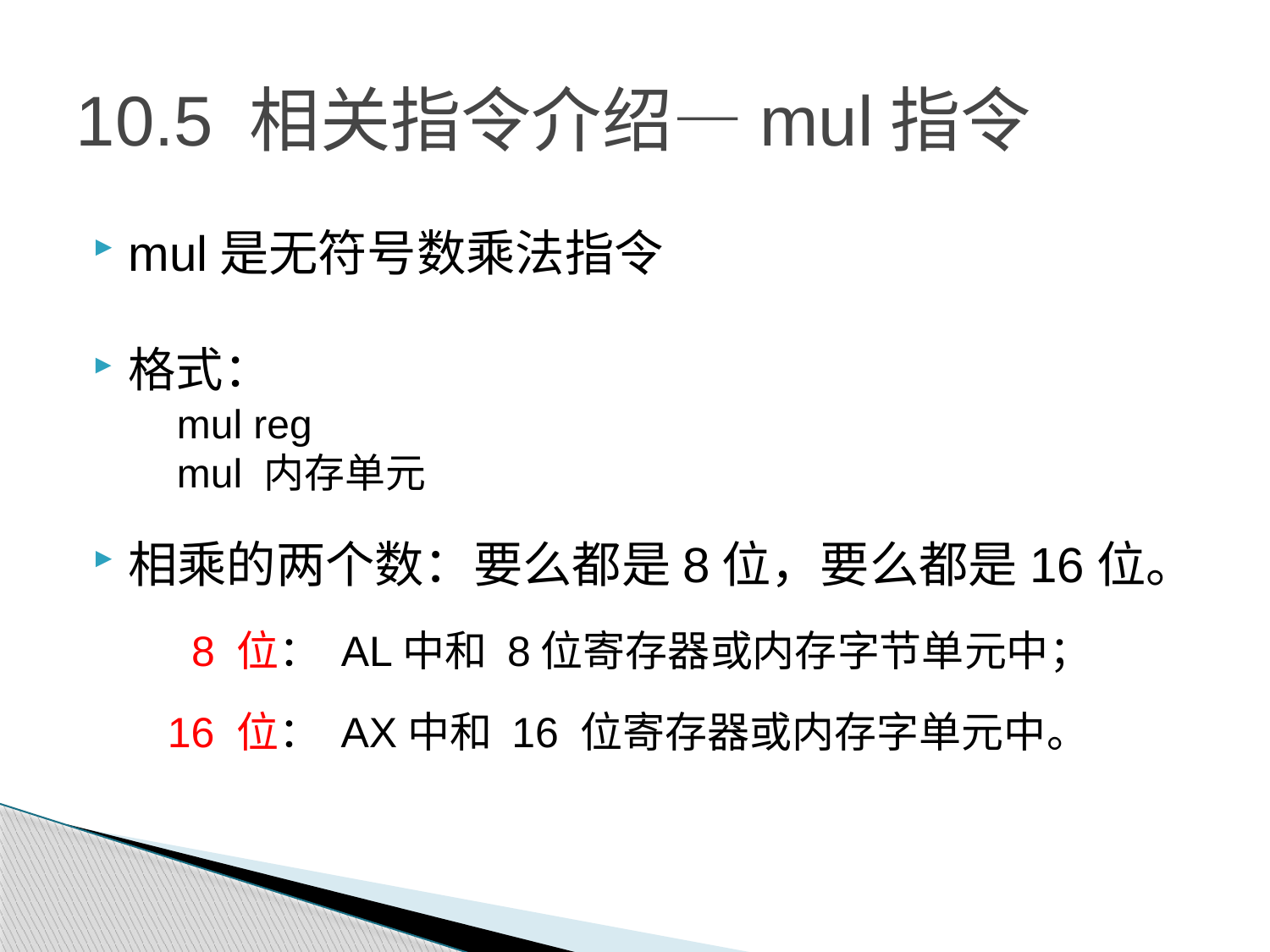

# 10.5 相关指令介绍—mul指令
mul是无符号数乘法指令

格式：
    mul reg
    mul 内存单元
相乘的两个数：要么都是8位，要么都是16位。
     8 位： AL中和 8位寄存器或内存字节单元中；
   16 位： AX中和 16 位寄存器或内存字单元中。